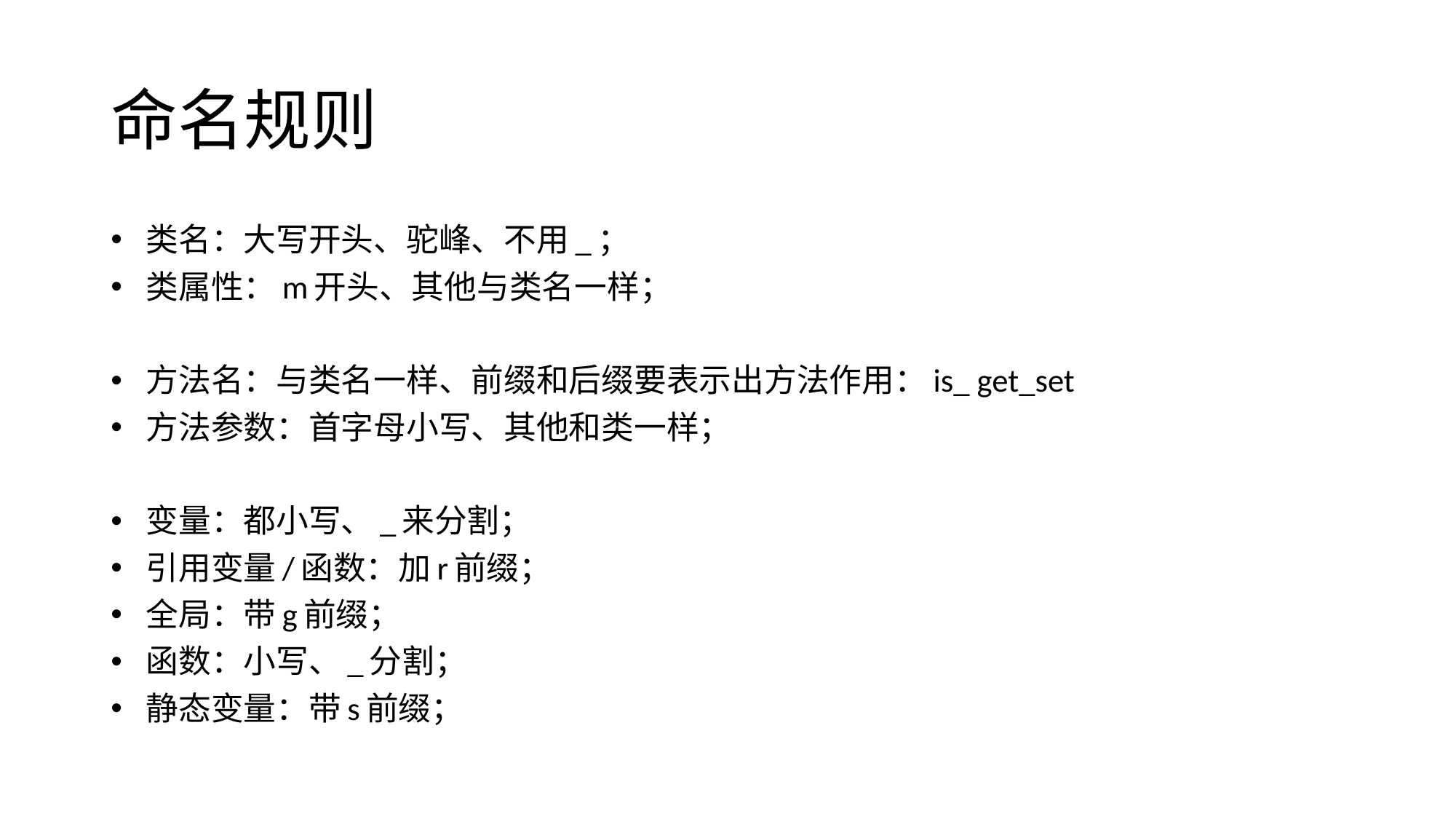

# 命名规则
类名：大写开头、驼峰、不用_；
类属性：m开头、其他与类名一样；

方法名：与类名一样、前缀和后缀要表示出方法作用：is_ get_set
方法参数：首字母小写、其他和类一样；

变量：都小写、_来分割；
引用变量/函数：加r前缀；
全局：带g前缀；
函数：小写、_分割；
静态变量：带s前缀；